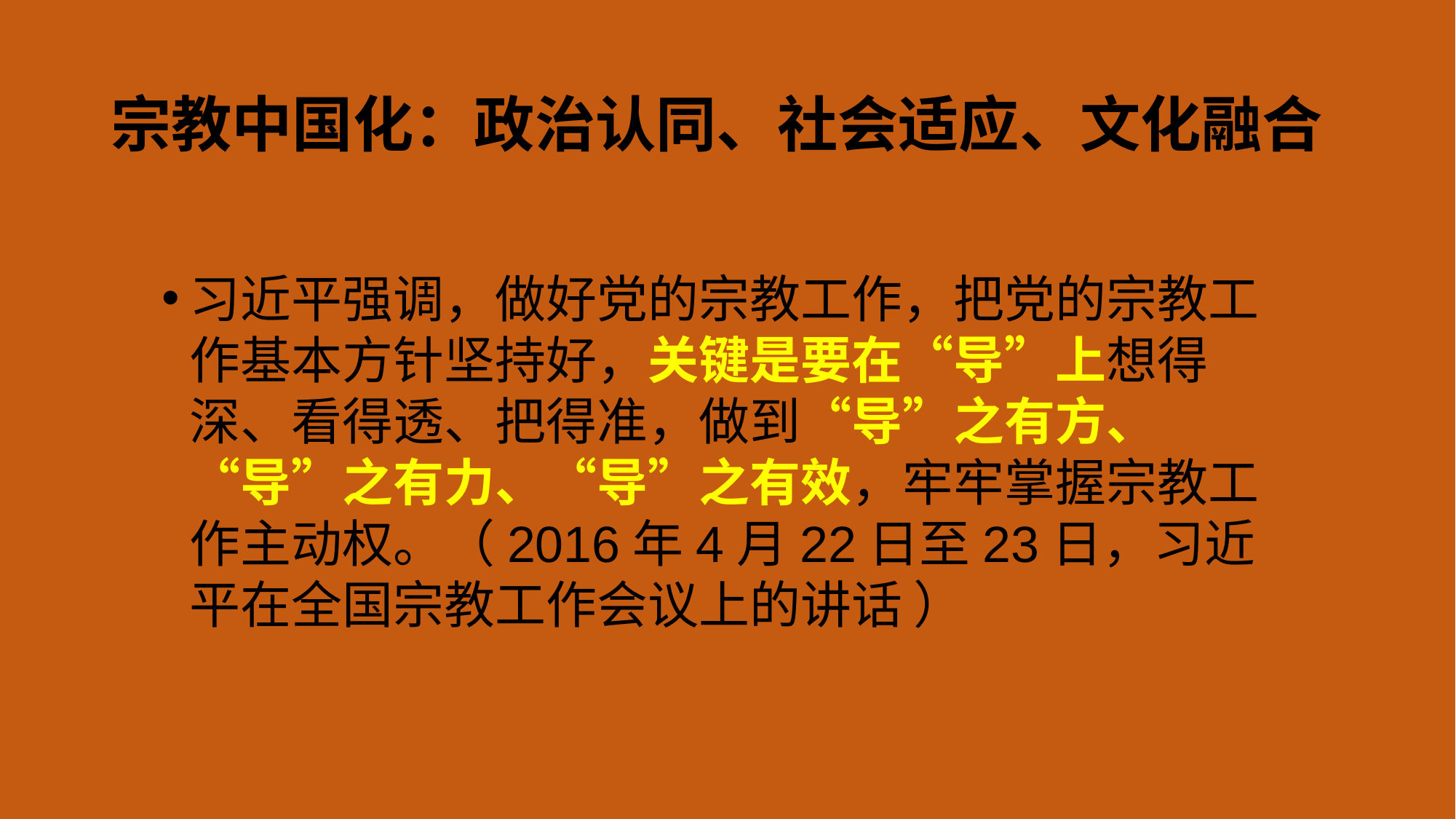

# 宗教中国化：政治认同、社会适应、文化融合

习近平强调，做好党的宗教工作，把党的宗教工作基本方针坚持好，关键是要在“导”上想得深、看得透、把得准，做到“导”之有方、“导”之有力、“导”之有效，牢牢掌握宗教工作主动权。（2016年4月22日至23日，习近平在全国宗教工作会议上的讲话 ）